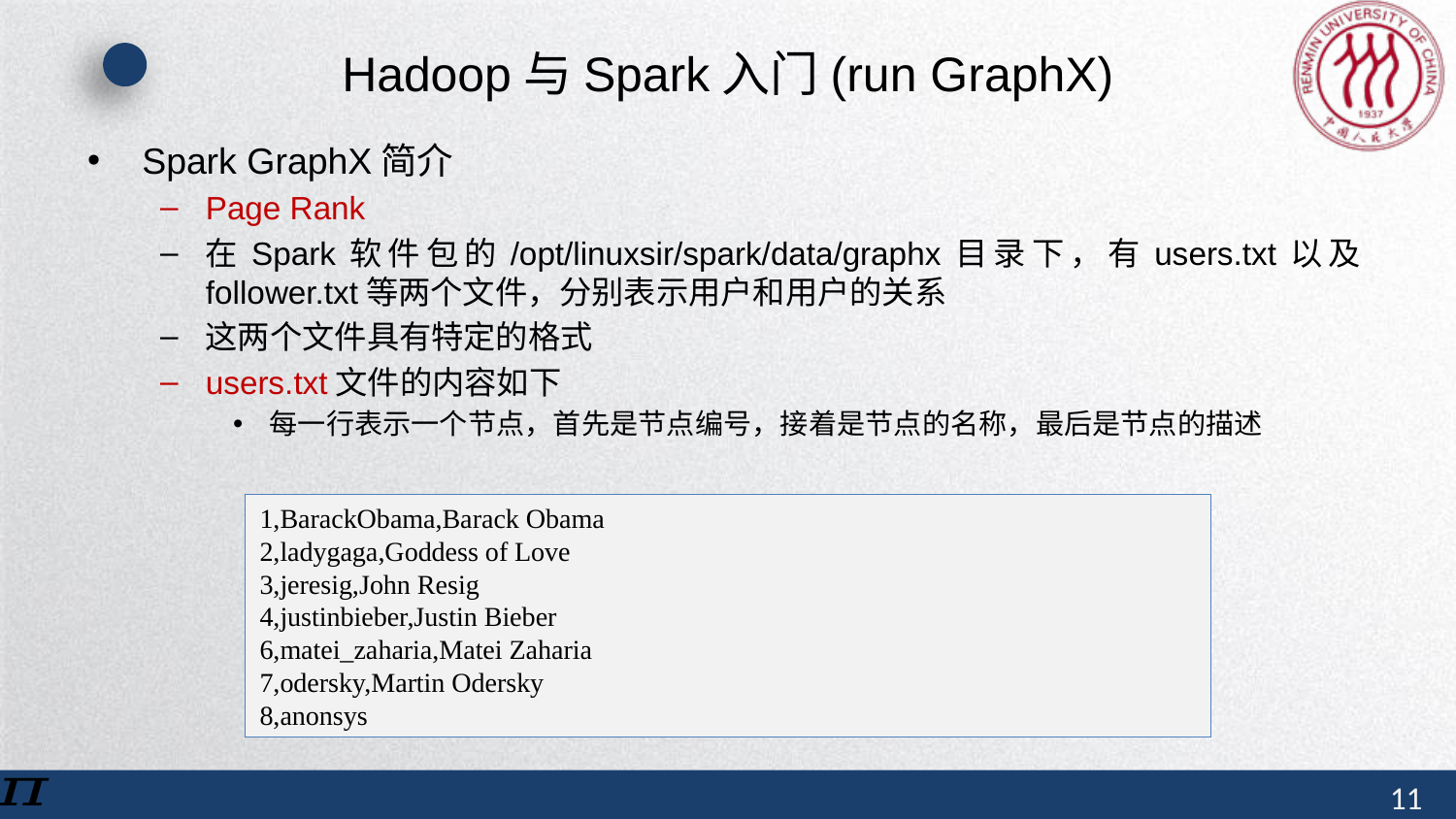

# Hadoop与Spark入门(run GraphX)
Spark GraphX简介
Page Rank
在Spark软件包的/opt/linuxsir/spark/data/graphx目录下，有users.txt以及follower.txt等两个文件，分别表示用户和用户的关系
这两个文件具有特定的格式
users.txt文件的内容如下
每一行表示一个节点，首先是节点编号，接着是节点的名称，最后是节点的描述

1,BarackObama,Barack Obama
2,ladygaga,Goddess of Love
3,jeresig,John Resig
4,justinbieber,Justin Bieber
6,matei_zaharia,Matei Zaharia
7,odersky,Martin Odersky
8,anonsys